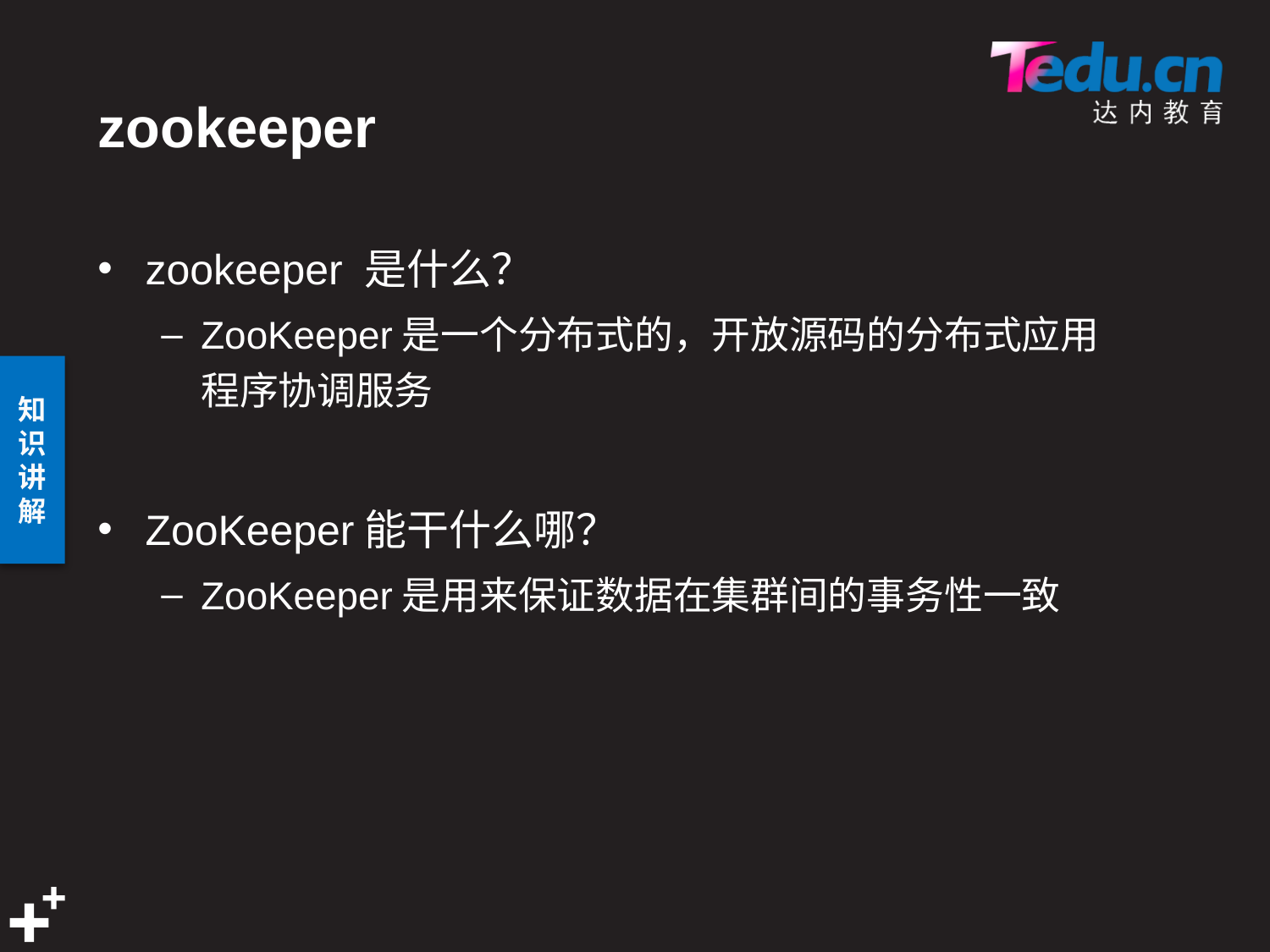

# zookeeper
zookeeper 是什么？
ZooKeeper是一个分布式的，开放源码的分布式应用程序协调服务

ZooKeeper能干什么哪？
ZooKeeper是用来保证数据在集群间的事务性一致